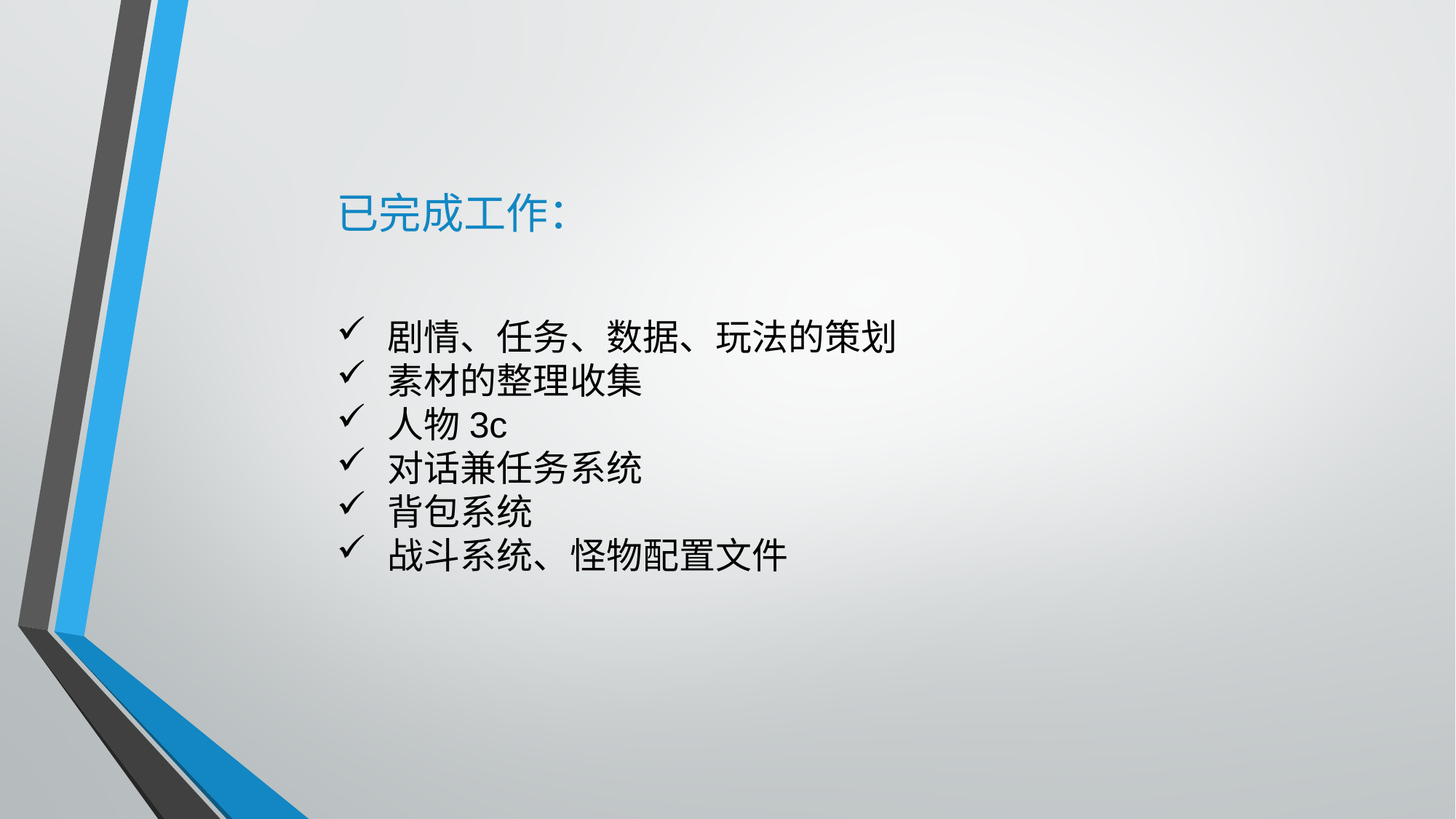

已完成工作：

 剧情、任务、数据、玩法的策划
 素材的整理收集
 人物3c
 对话兼任务系统
 背包系统
 战斗系统、怪物配置文件